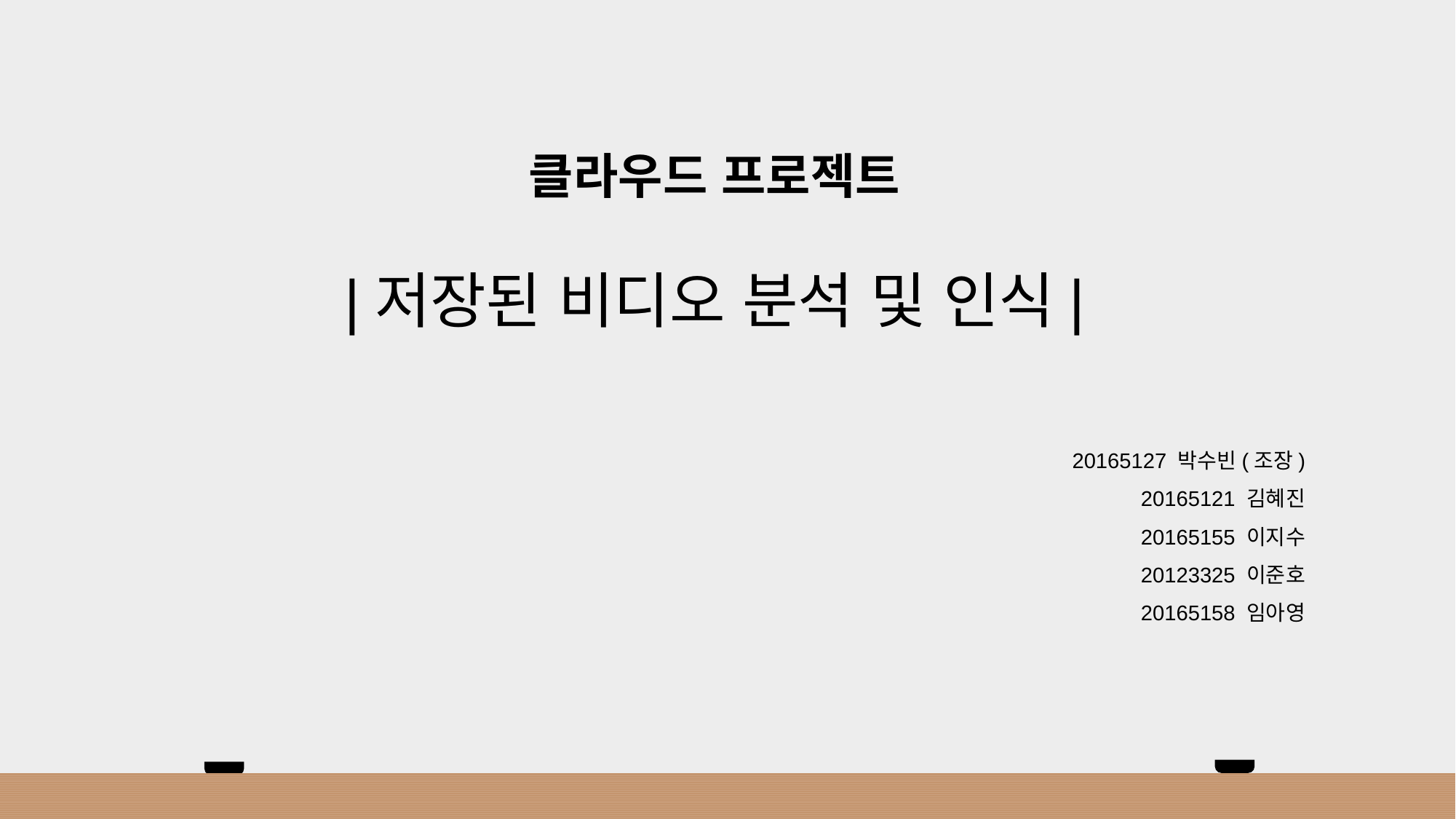

클라우드 프로젝트

|저장된 비디오 분석 및 인식|
20165127 박수빈(조장)
20165121 김혜진
20165155 이지수
20123325 이준호
20165158 임아영